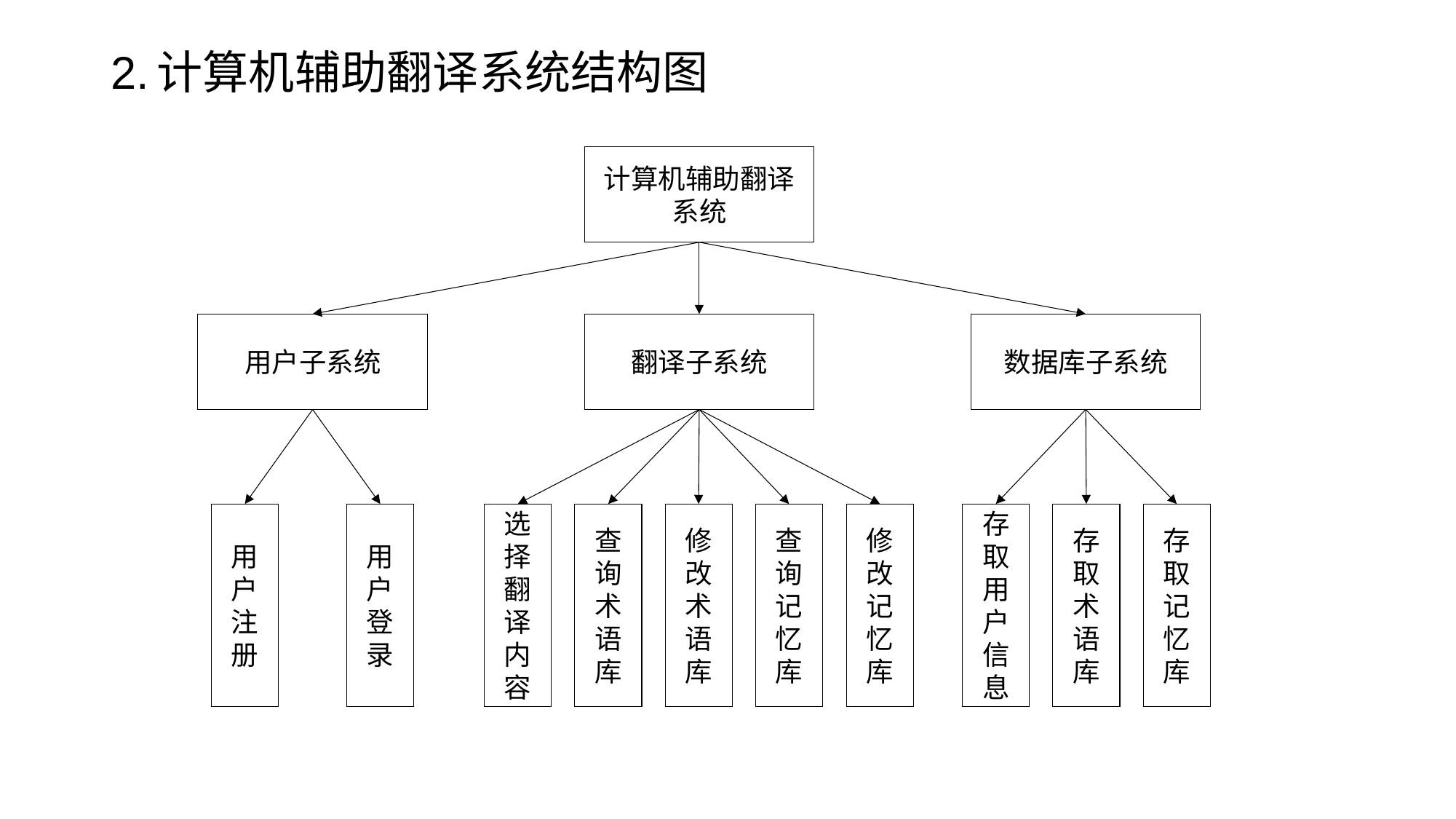

# 2.计算机辅助翻译系统结构图
计算机辅助翻译系统
用户子系统
翻译子系统
数据库子系统
用户注册
用户登录
选择翻译内容
查询术语库
修改术语库
查询记忆库
修改记忆库
存取用户信息
存取术语库
存取记忆库